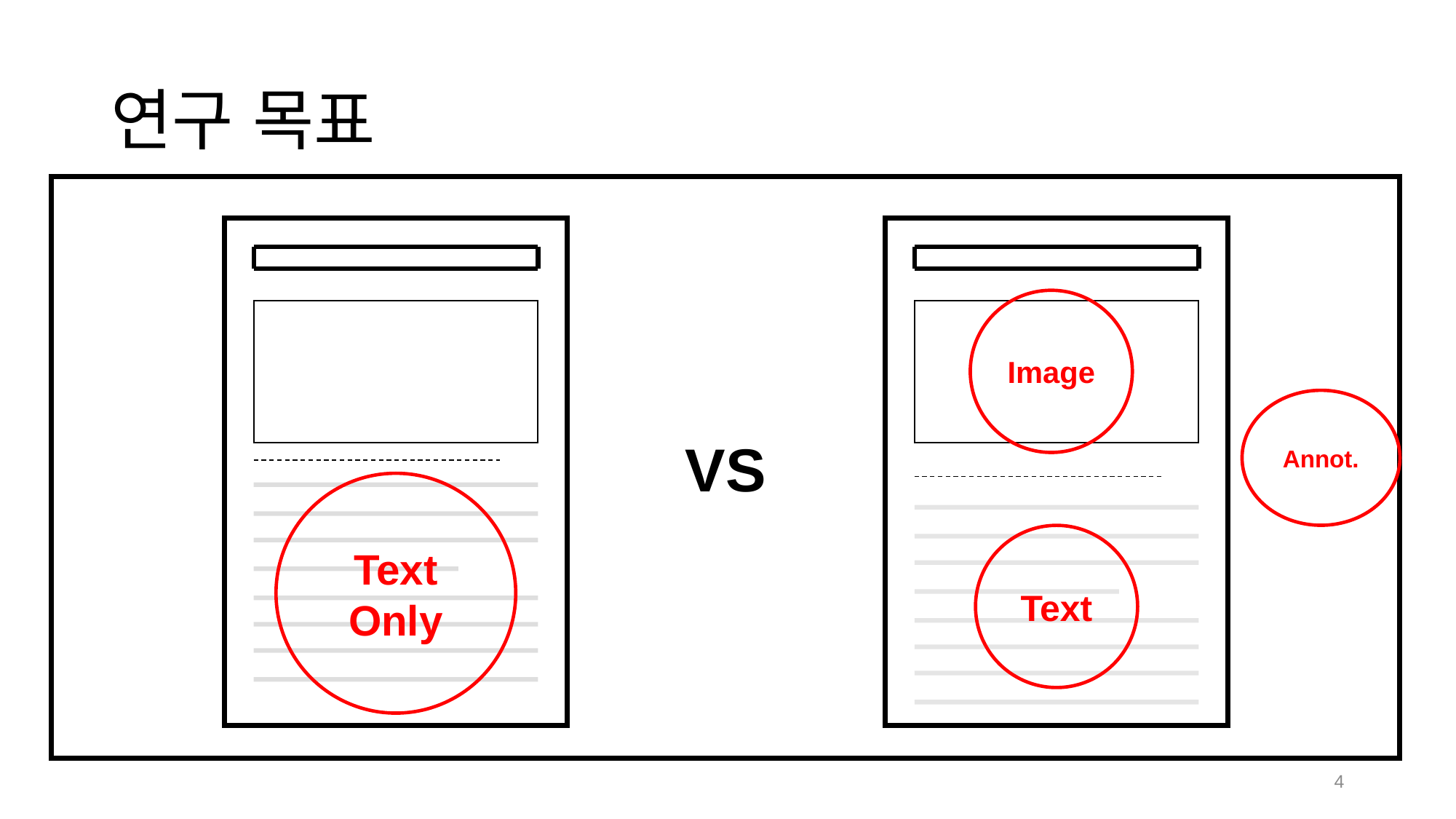

# 연구 목표
VS

Text Only

Image
Annot.
Text
4